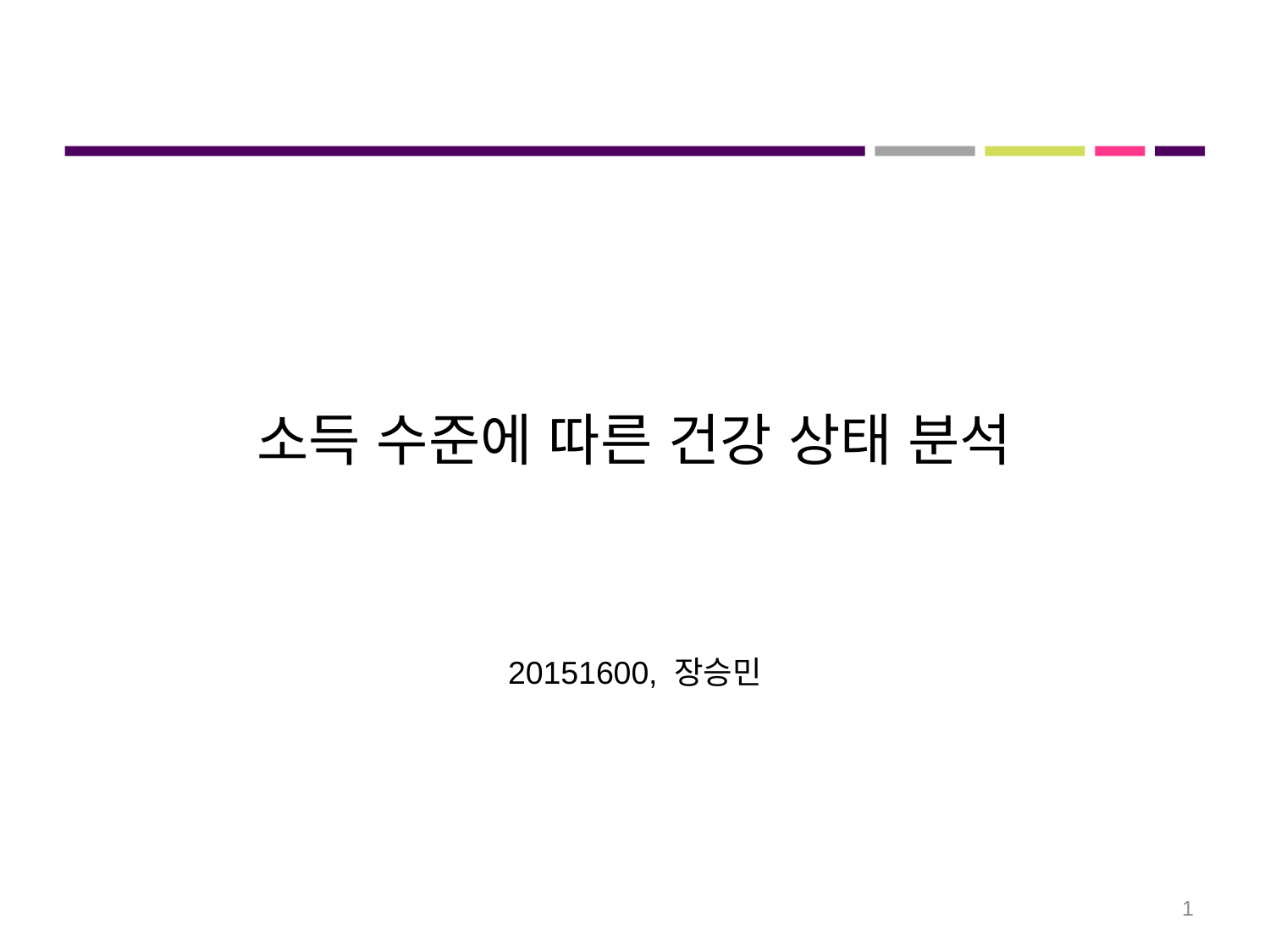

# 소득 수준에 따른 건강 상태 분석
20151600, 장승민
1